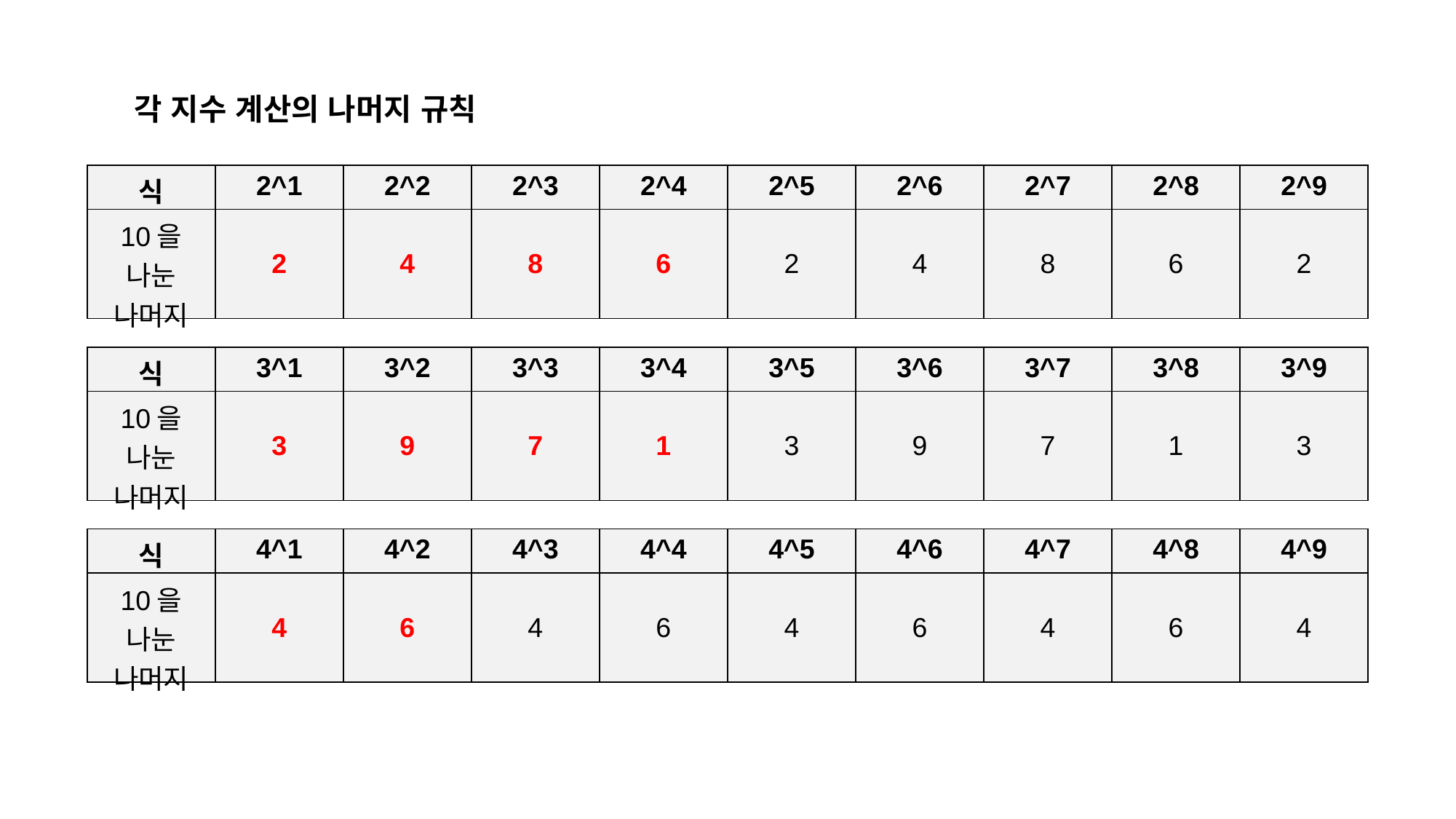

각 지수 계산의 나머지 규칙
| 식 | 2^1 | 2^2 | 2^3 | 2^4 | 2^5 | 2^6 | 2^7 | 2^8 | 2^9 |
| --- | --- | --- | --- | --- | --- | --- | --- | --- | --- |
| 10을 나눈 나머지 | 2 | 4 | 8 | 6 | 2 | 4 | 8 | 6 | 2 |
| 식 | 3^1 | 3^2 | 3^3 | 3^4 | 3^5 | 3^6 | 3^7 | 3^8 | 3^9 |
| --- | --- | --- | --- | --- | --- | --- | --- | --- | --- |
| 10을 나눈 나머지 | 3 | 9 | 7 | 1 | 3 | 9 | 7 | 1 | 3 |
| 식 | 4^1 | 4^2 | 4^3 | 4^4 | 4^5 | 4^6 | 4^7 | 4^8 | 4^9 |
| --- | --- | --- | --- | --- | --- | --- | --- | --- | --- |
| 10을 나눈 나머지 | 4 | 6 | 4 | 6 | 4 | 6 | 4 | 6 | 4 |